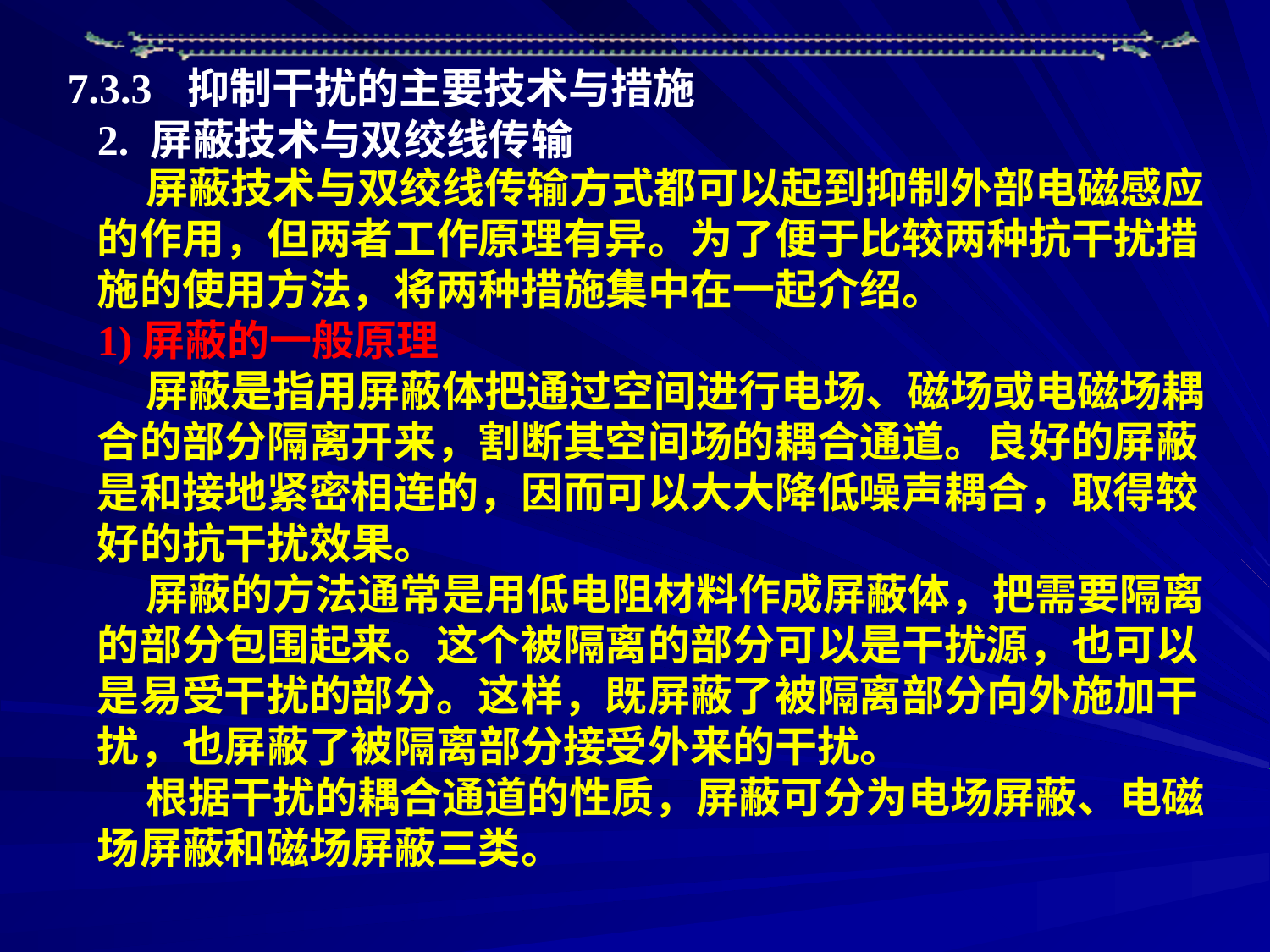

7.3.3 抑制干扰的主要技术与措施
2. 屏蔽技术与双绞线传输
    屏蔽技术与双绞线传输方式都可以起到抑制外部电磁感应的作用，但两者工作原理有异。为了便于比较两种抗干扰措施的使用方法，将两种措施集中在一起介绍。
1)屏蔽的一般原理
    屏蔽是指用屏蔽体把通过空间进行电场、磁场或电磁场耦合的部分隔离开来，割断其空间场的耦合通道。良好的屏蔽是和接地紧密相连的，因而可以大大降低噪声耦合，取得较好的抗干扰效果。
    屏蔽的方法通常是用低电阻材料作成屏蔽体，把需要隔离的部分包围起来。这个被隔离的部分可以是干扰源，也可以是易受干扰的部分。这样，既屏蔽了被隔离部分向外施加干扰，也屏蔽了被隔离部分接受外来的干扰。
    根据干扰的耦合通道的性质，屏蔽可分为电场屏蔽、电磁场屏蔽和磁场屏蔽三类。